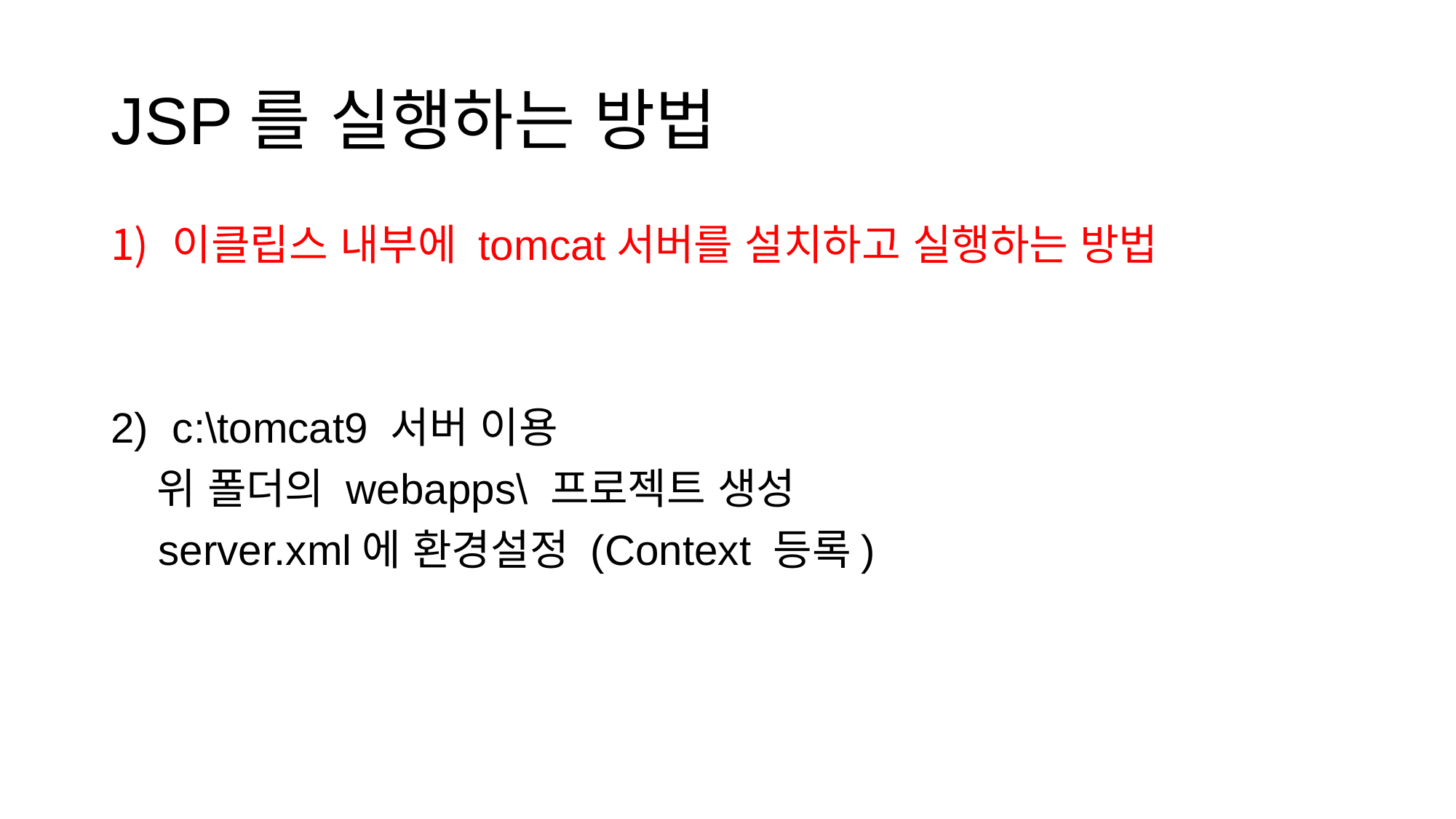

# JSP를 실행하는 방법
이클립스 내부에 tomcat서버를 설치하고 실행하는 방법

c:\tomcat9 서버 이용
   위 폴더의 webapps\ 프로젝트 생성
    server.xml에 환경설정 (Context 등록)